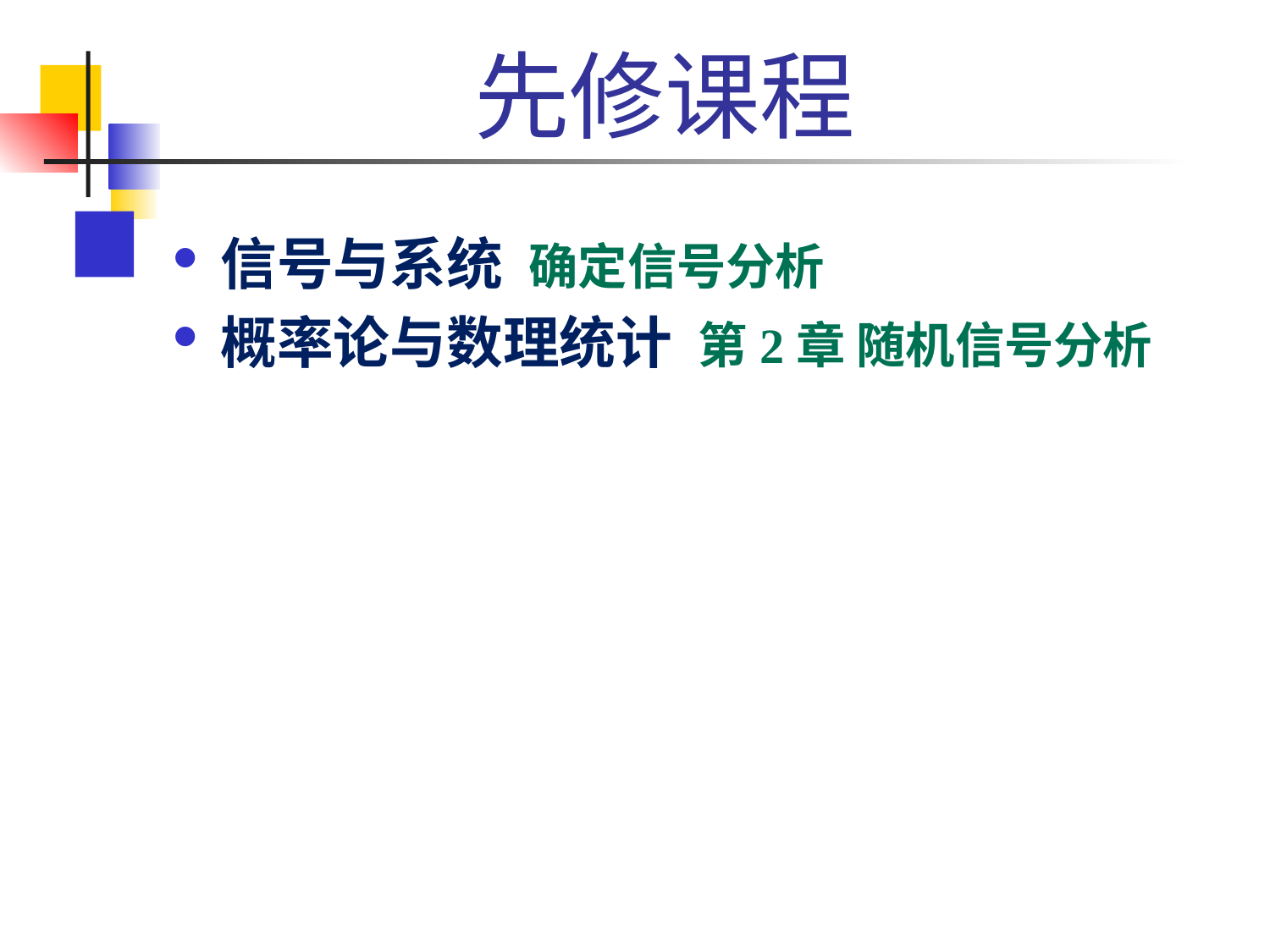

# 先修课程
信号与系统  确定信号分析
概率论与数理统计  第2章 随机信号分析